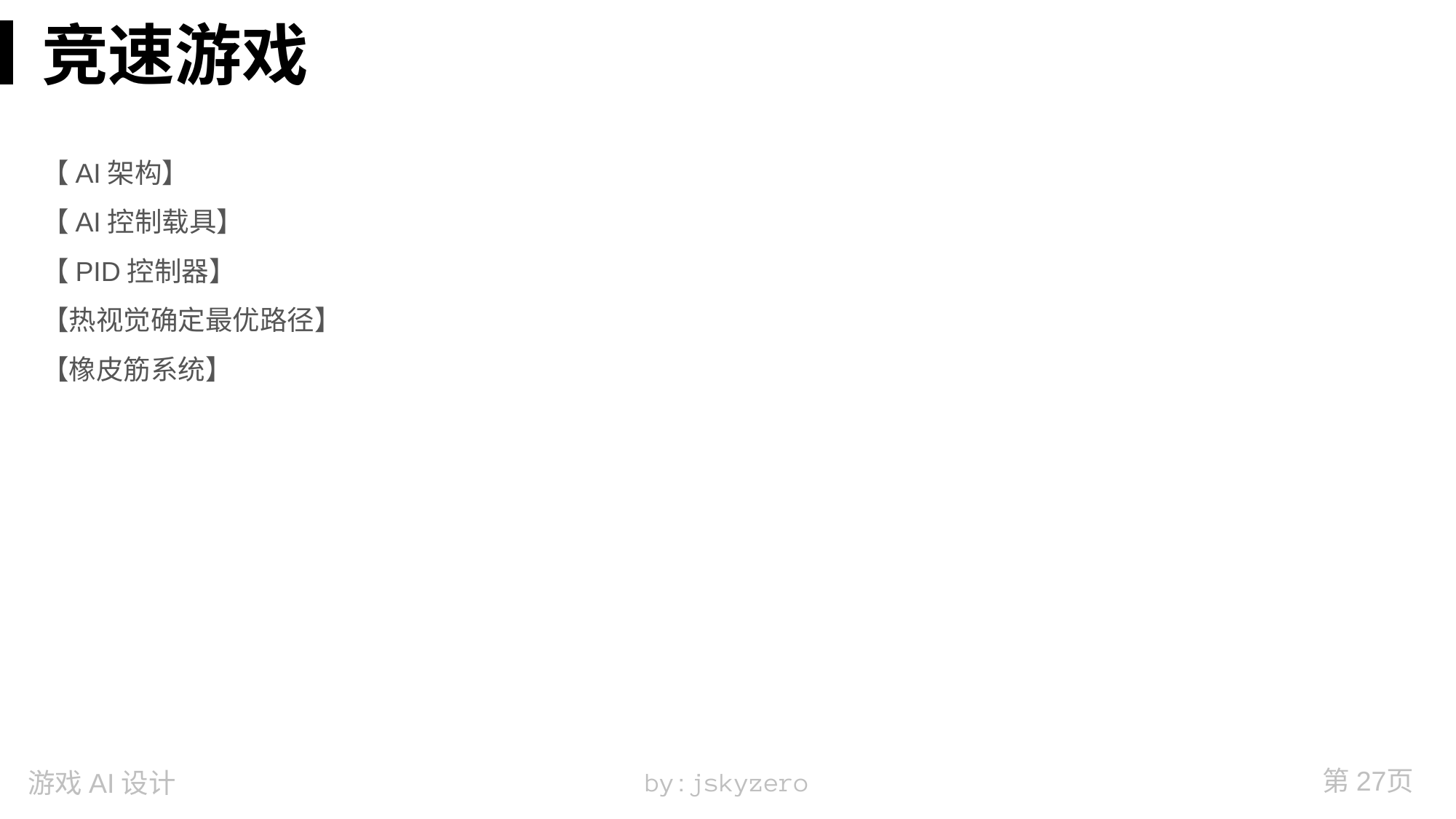

# 竞速游戏
【AI架构】
【AI控制载具】
【PID控制器】
【热视觉确定最优路径】
【橡皮筋系统】